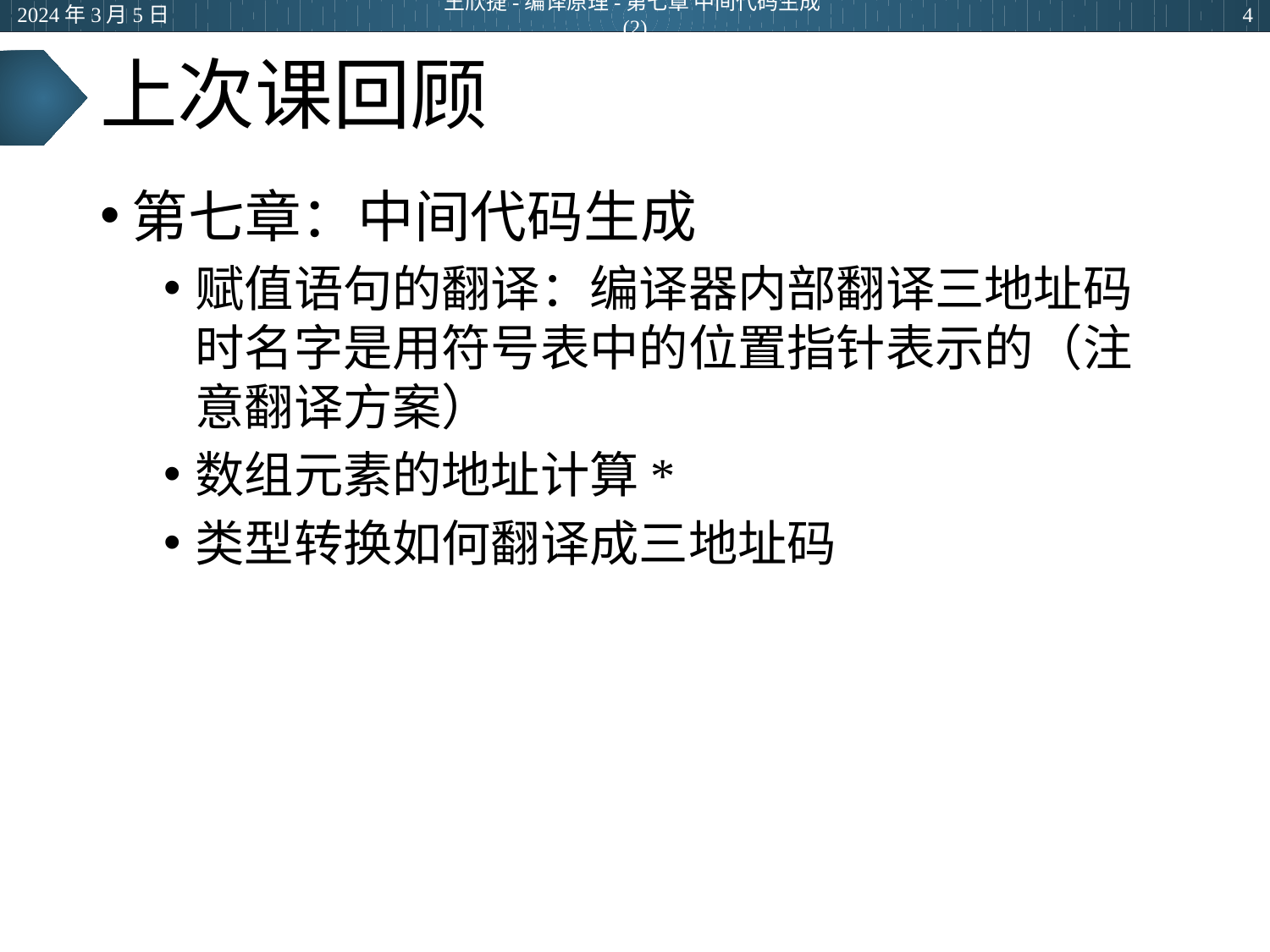

2024年3月5日
王欣捷-编译原理-第七章 中间代码生成(2)
4
# 上次课回顾
第七章：中间代码生成
赋值语句的翻译：编译器内部翻译三地址码时名字是用符号表中的位置指针表示的（注意翻译方案）
数组元素的地址计算*
类型转换如何翻译成三地址码